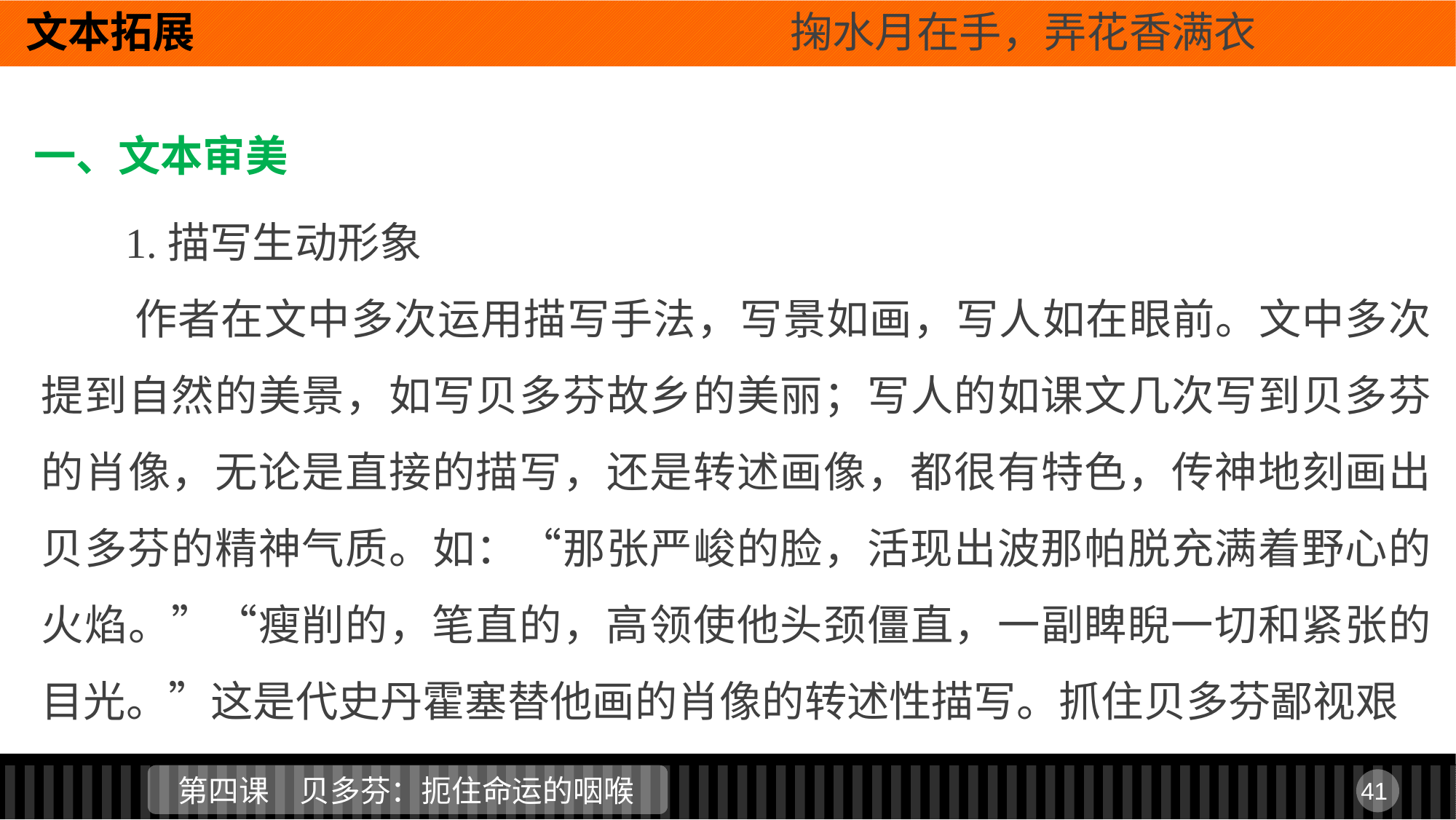

文本拓展        					掬水月在手，弄花香满衣

一、文本审美
        1.描写生动形象
        作者在文中多次运用描写手法，写景如画，写人如在眼前。文中多次提到自然的美景，如写贝多芬故乡的美丽；写人的如课文几次写到贝多芬的肖像，无论是直接的描写，还是转述画像，都很有特色，传神地刻画出贝多芬的精神气质。如：“那张严峻的脸，活现出波那帕脱充满着野心的火焰。”“瘦削的，笔直的，高领使他头颈僵直，一副睥睨一切和紧张的目光。”这是代史丹霍塞替他画的肖像的转述性描写。抓住贝多芬鄙视艰